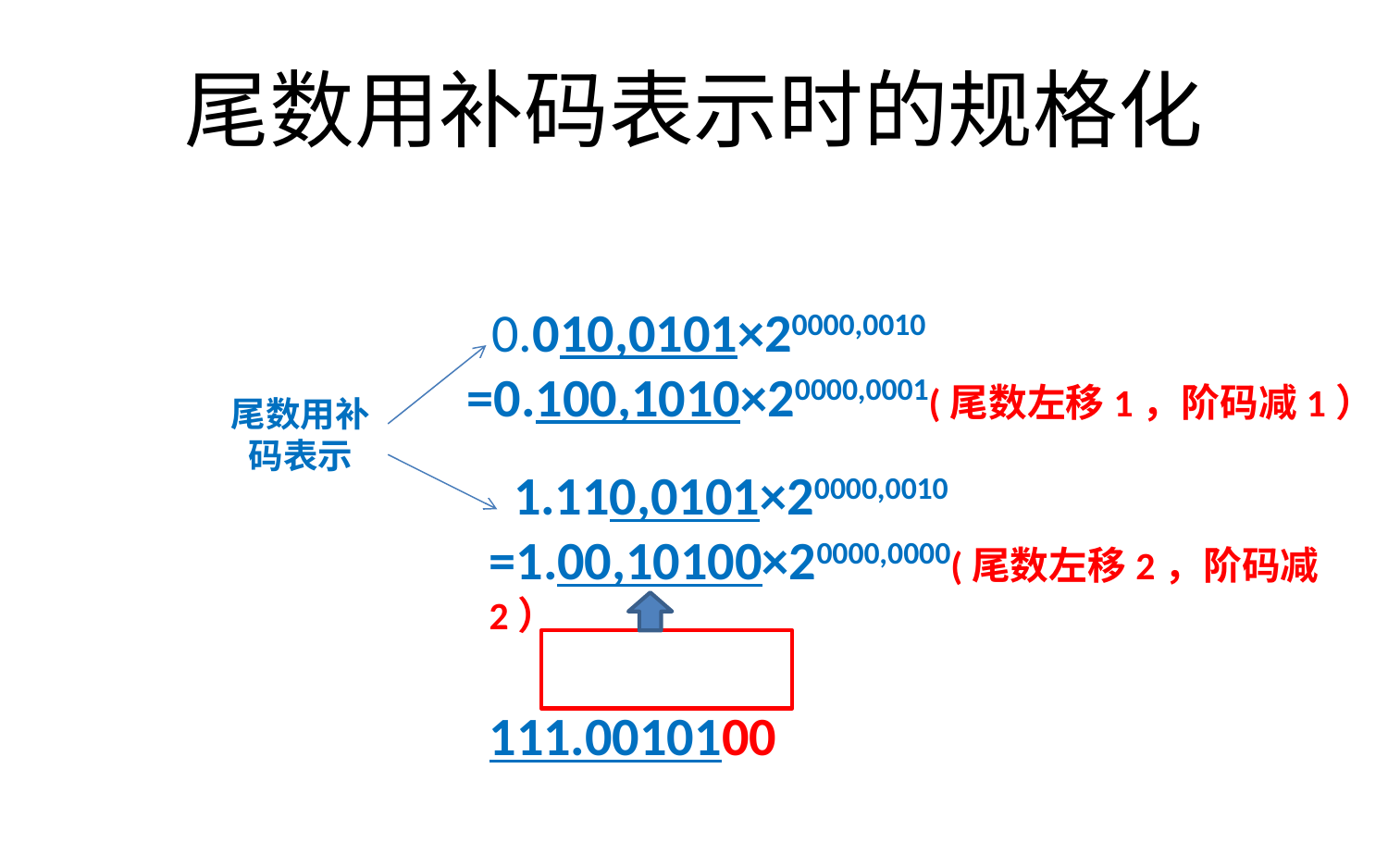

# 尾数用补码表示时的规格化

  0.010,0101×20000,0010
=0.100,1010×20000,0001(尾数左移1，阶码减1）

尾数用补码表示
  1.110,0101×20000,0010
=1.00,10100×20000,0000(尾数左移2，阶码减2）

111.0010100